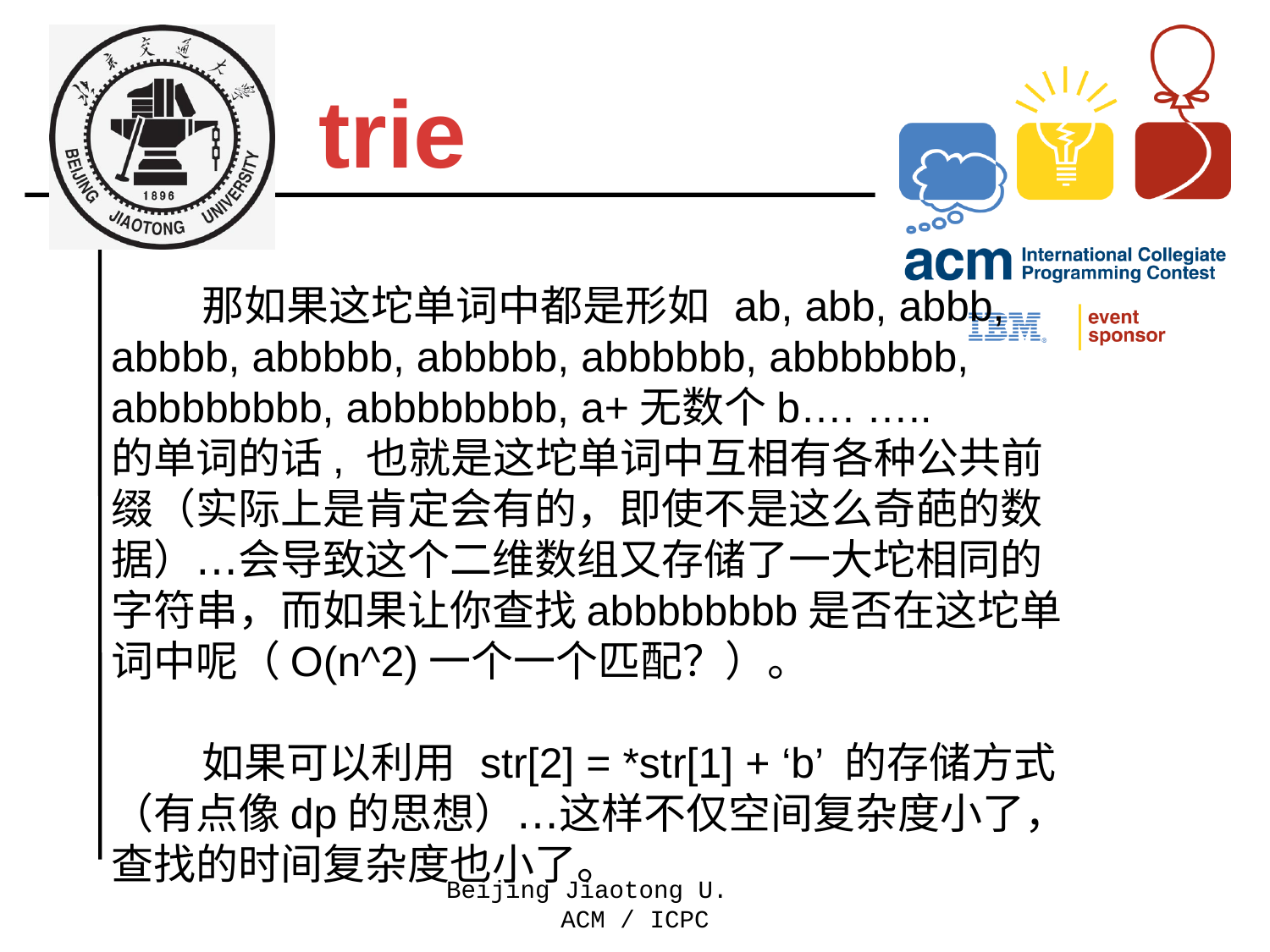

trie

      那如果这坨单词中都是形如 ab, abb, abbb, abbbb, abbbbb, abbbbb, abbbbbb, abbbbbbb, abbbbbbbb, abbbbbbbb, a+无数个b…. …..
的单词的话, 也就是这坨单词中互相有各种公共前缀（实际上是肯定会有的，即使不是这么奇葩的数据）…会导致这个二维数组又存储了一大坨相同的字符串，而如果让你查找abbbbbbbb是否在这坨单词中呢（O(n^2)一个一个匹配？）。

      如果可以利用 str[2] = *str[1] + ‘b’ 的存储方式  （有点像dp的思想）…这样不仅空间复杂度小了，查找的时间复杂度也小了。